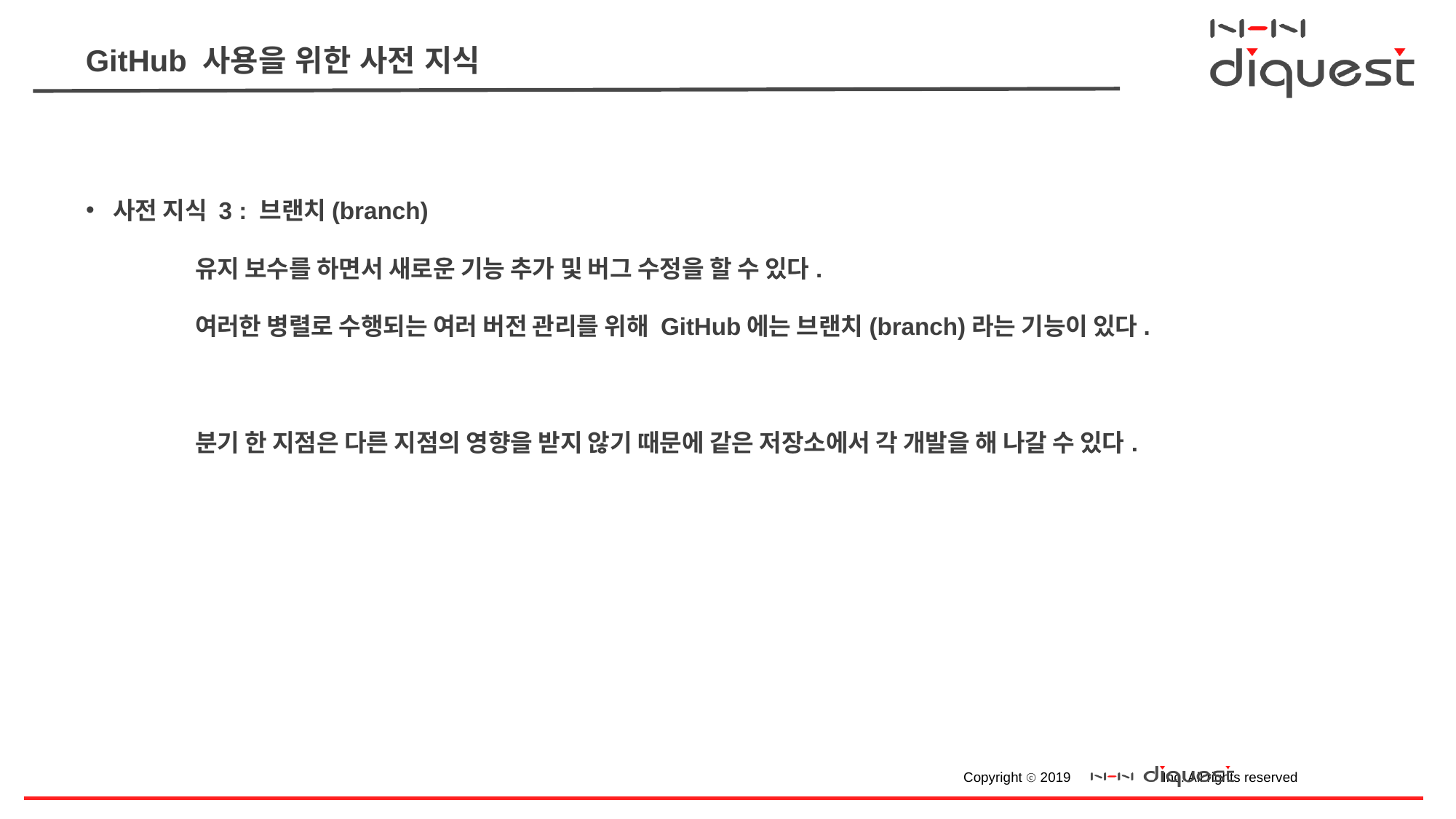

# GitHub 사용을 위한 사전 지식
사전 지식 3 : 브랜치(branch)
	유지 보수를 하면서 새로운 기능 추가 및 버그 수정을 할 수 있다.
	여러한 병렬로 수행되는 여러 버전 관리를 위해 GitHub에는 브랜치(branch)라는 기능이 있다.

	분기 한 지점은 다른 지점의 영향을 받지 않기 때문에 같은 저장소에서 각 개발을 해 나갈 수 있다.